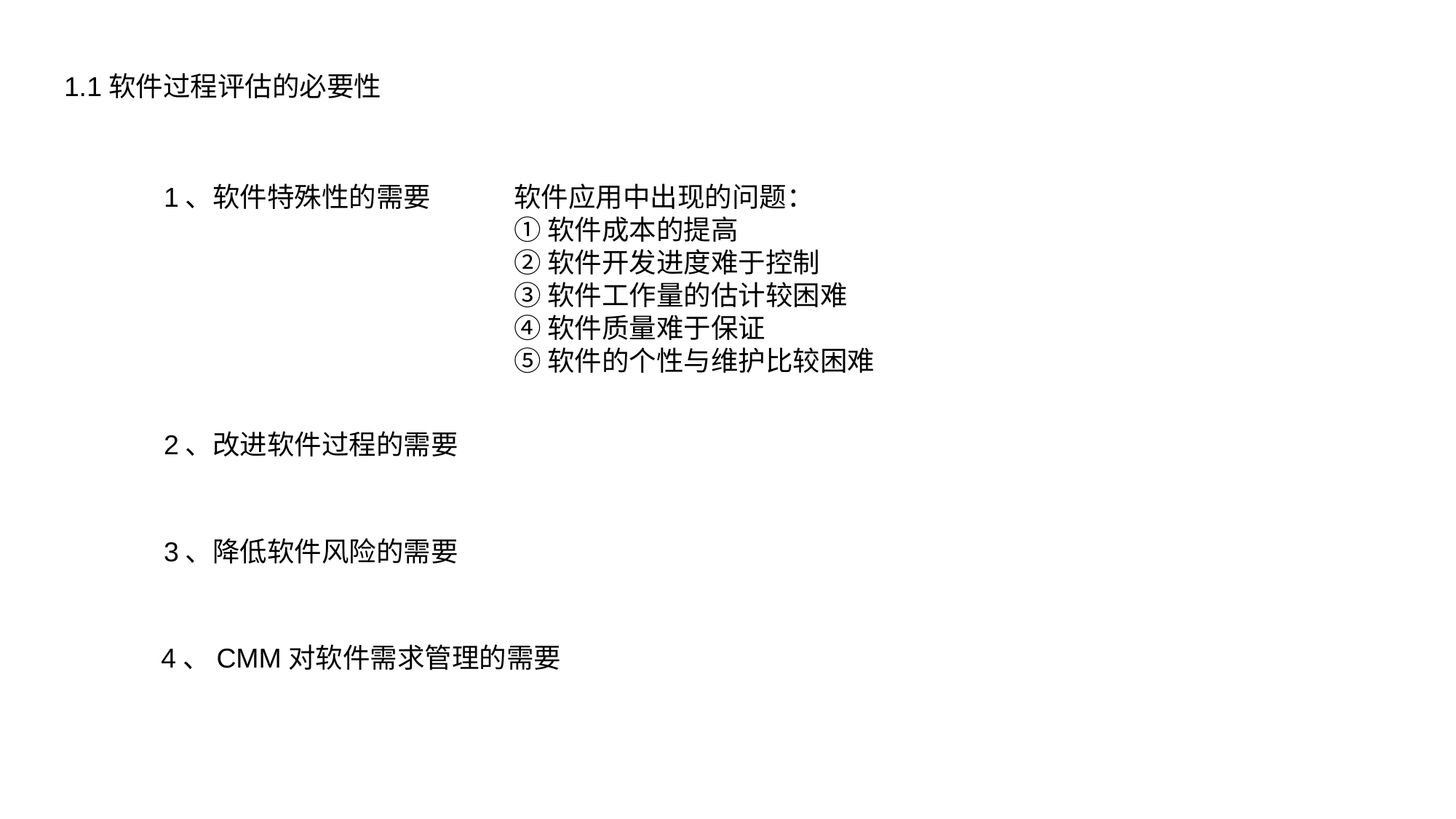

1.1软件过程评估的必要性
1、软件特殊性的需要
软件应用中出现的问题：
①软件成本的提高
②软件开发进度难于控制
③软件工作量的估计较困难
④软件质量难于保证
⑤软件的个性与维护比较困难
2、改进软件过程的需要
3、降低软件风险的需要
4、CMM对软件需求管理的需要